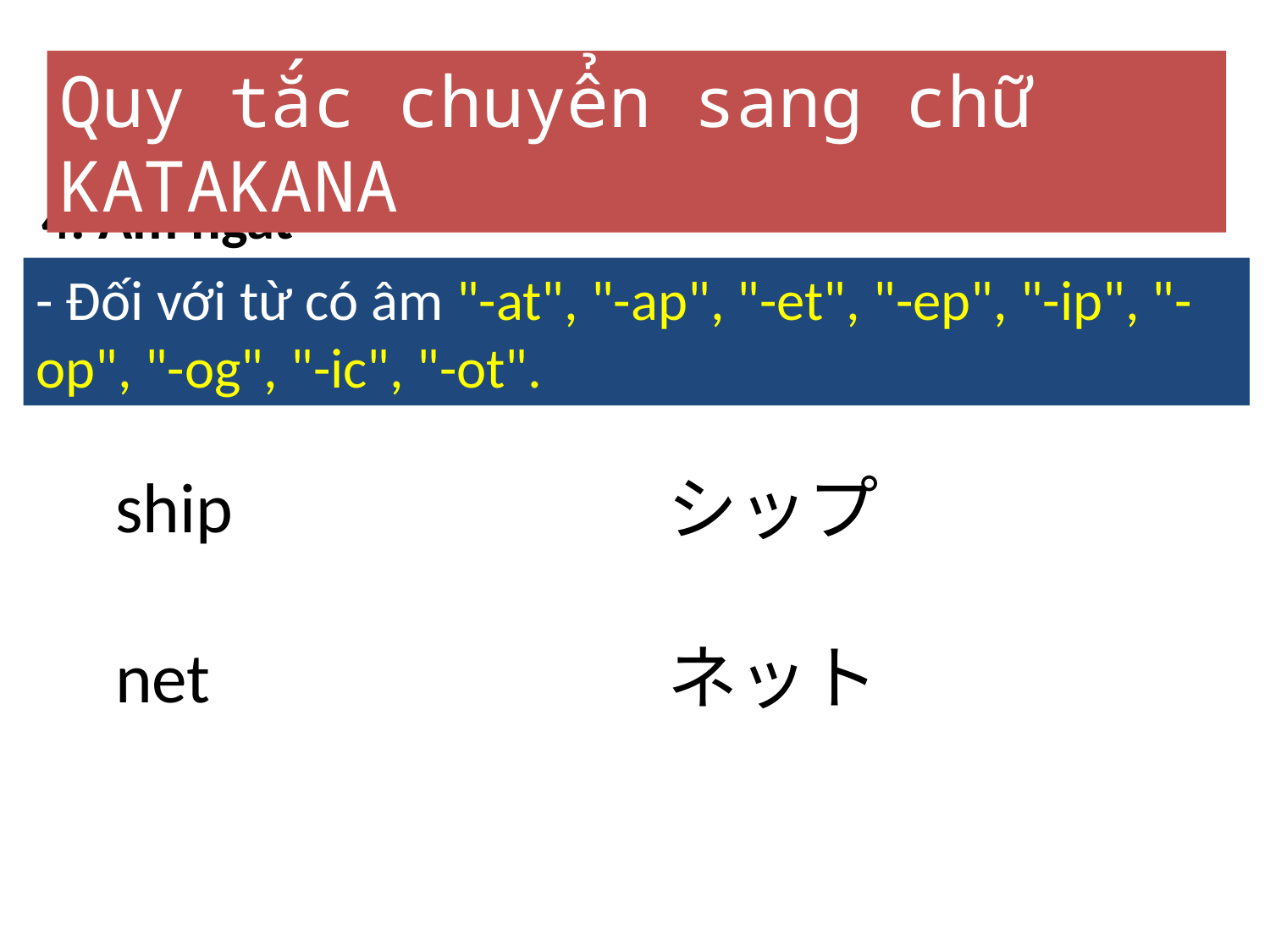

Quy tắc chuyển sang chữ KATAKANA
4. Âm ngắt
- Đối với từ có âm "-at", "-ap", "-et", "-ep", "-ip", "-op", "-og", "-ic", "-ot".
ship
シップ
net
ネット
15